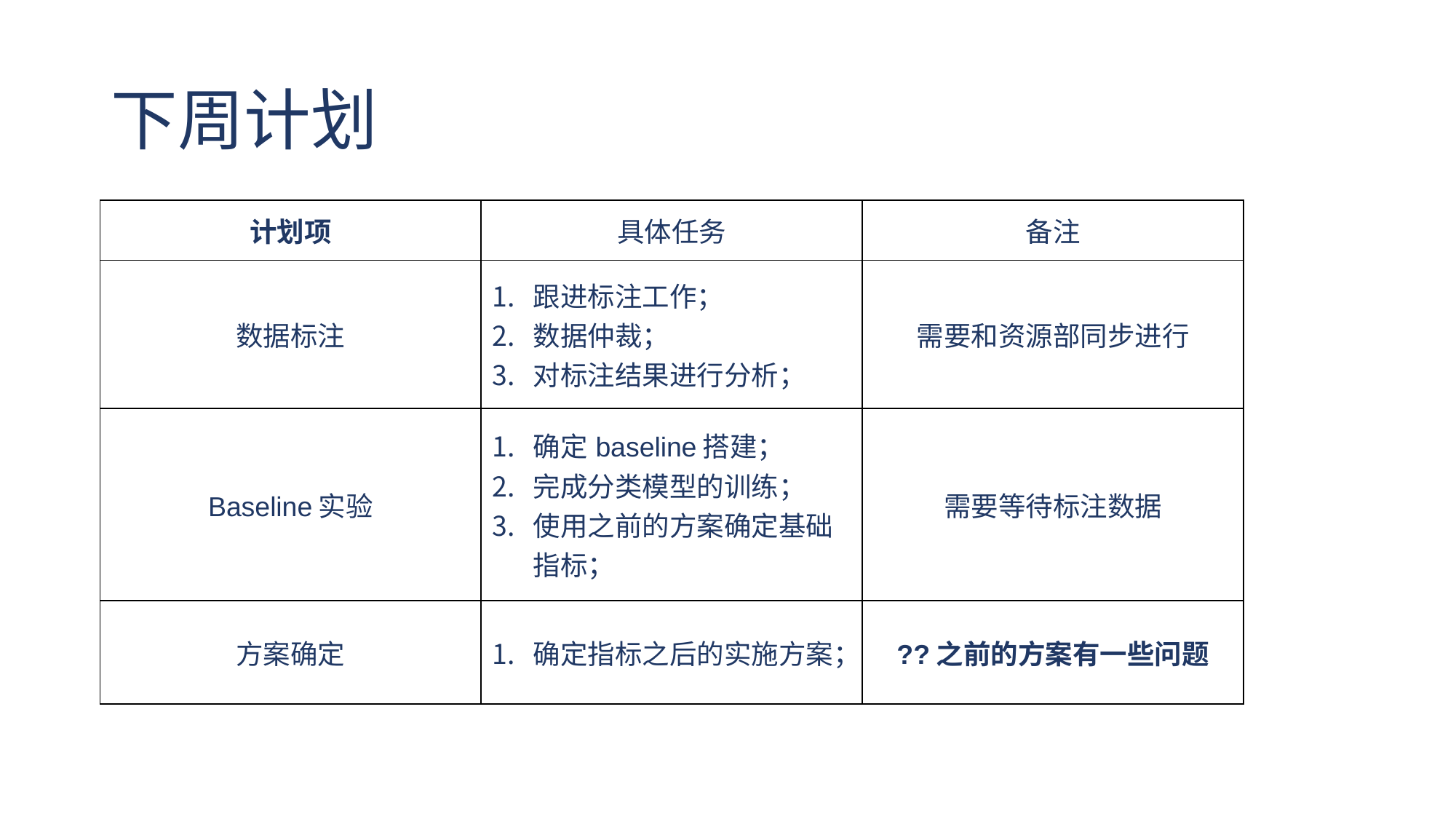

# 下周计划
| 计划项 | 具体任务 | 备注 |
| --- | --- | --- |
| 数据标注 | 跟进标注工作； 数据仲裁； 对标注结果进行分析； | 需要和资源部同步进行 |
| Baseline实验 | 确定baseline搭建； 完成分类模型的训练； 使用之前的方案确定基础指标； | 需要等待标注数据 |
| 方案确定 | 确定指标之后的实施方案； | ??之前的方案有一些问题 |